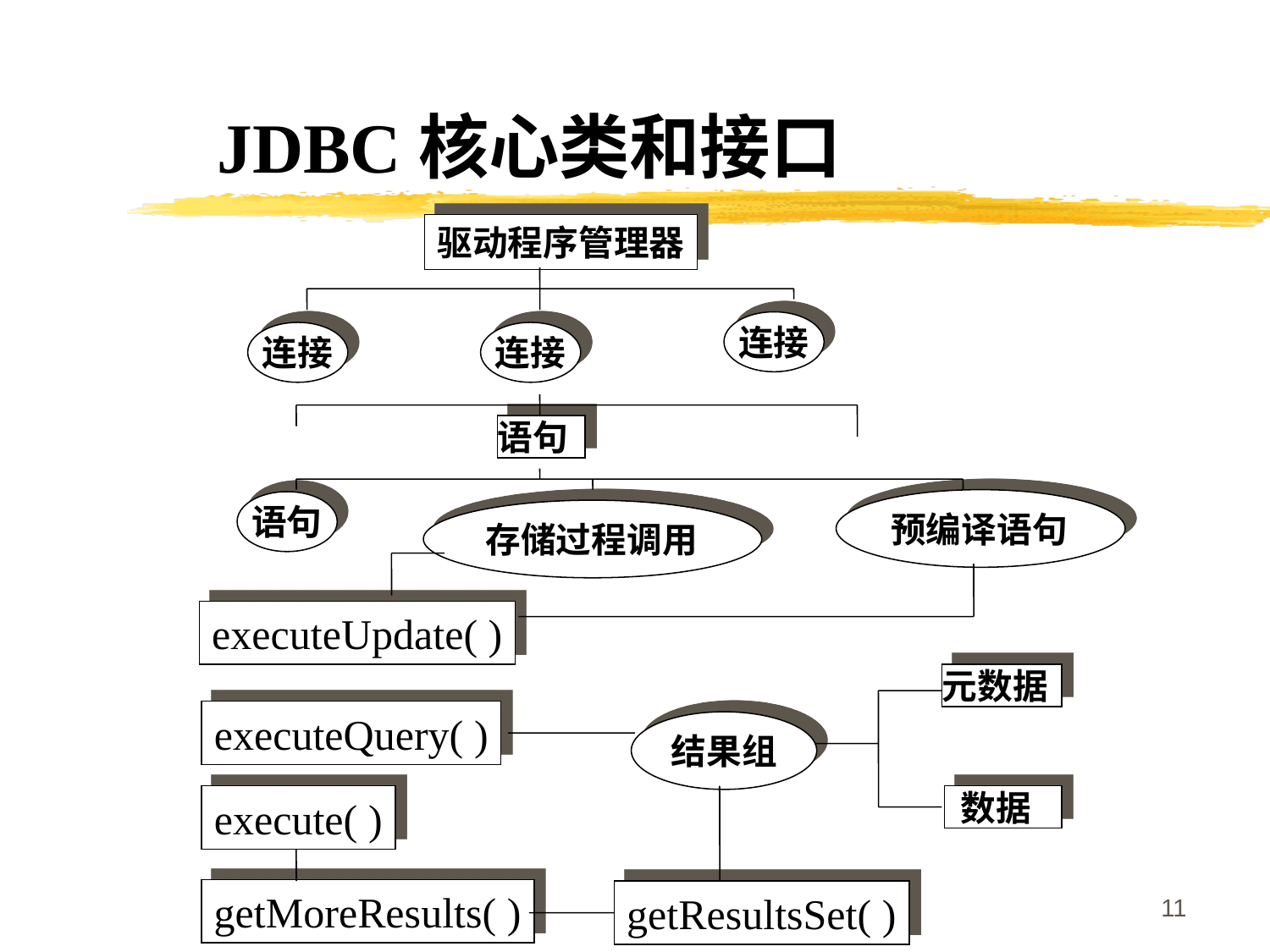

JDBC核心类和接口
驱动程序管理器

连接
连接
连接

语句

预编译语句
语句
存储过程调用

executeUpdate( )

元数据

executeQuery( )
结果组

execute( )

 数据

11
getMoreResults( )
getResultsSet( )